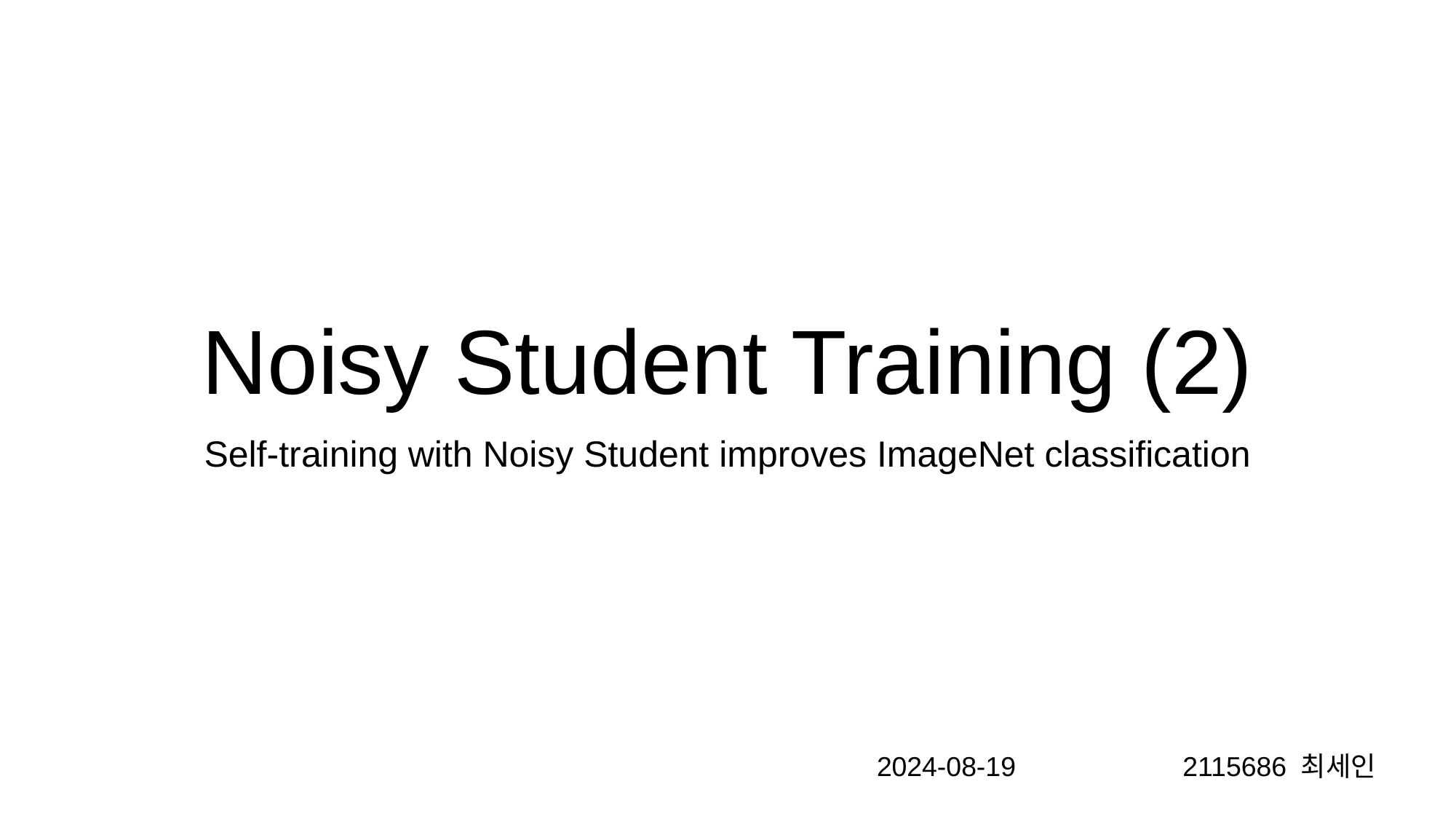

# Noisy Student Training (2)
Self-training with Noisy Student improves ImageNet classification
2024-08-19
2115686 최세인